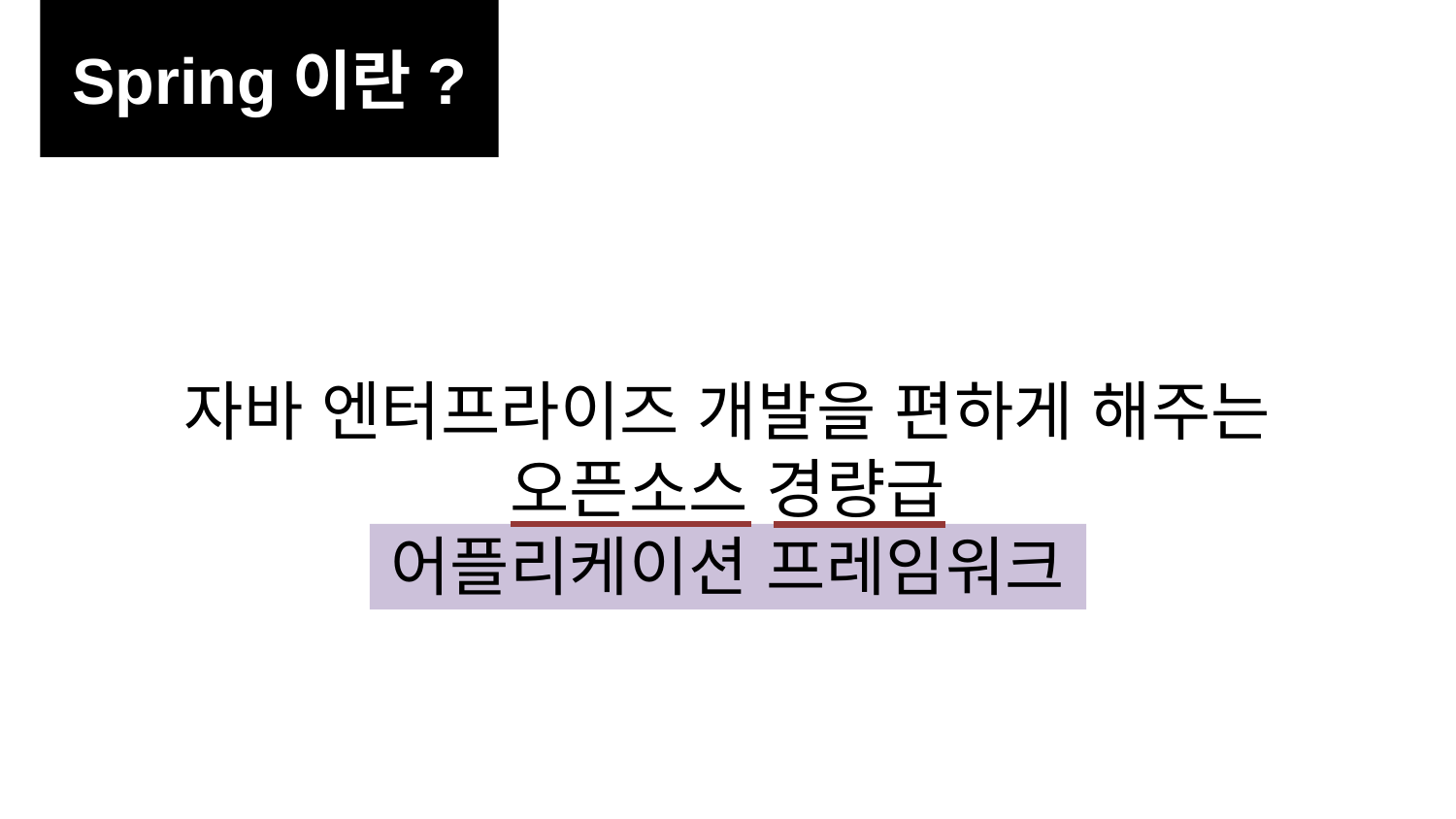

Spring이란?
자바 엔터프라이즈 개발을 편하게 해주는
오픈소스 경량급
어플리케이션 프레임워크